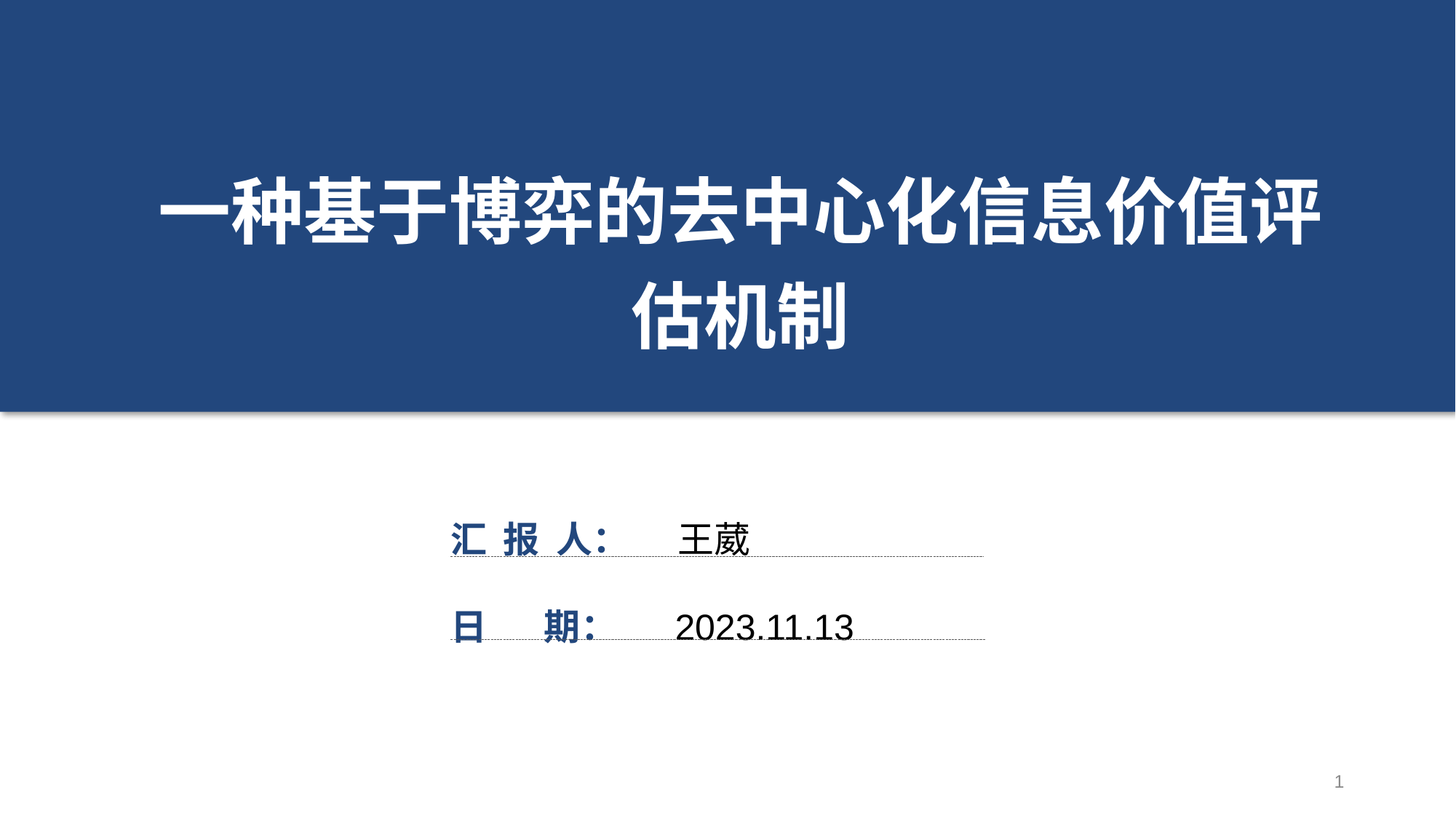

一种基于博弈的去中心化信息价值评估机制
汇  报  人：      王葳
日       期：      2023.11.13

1